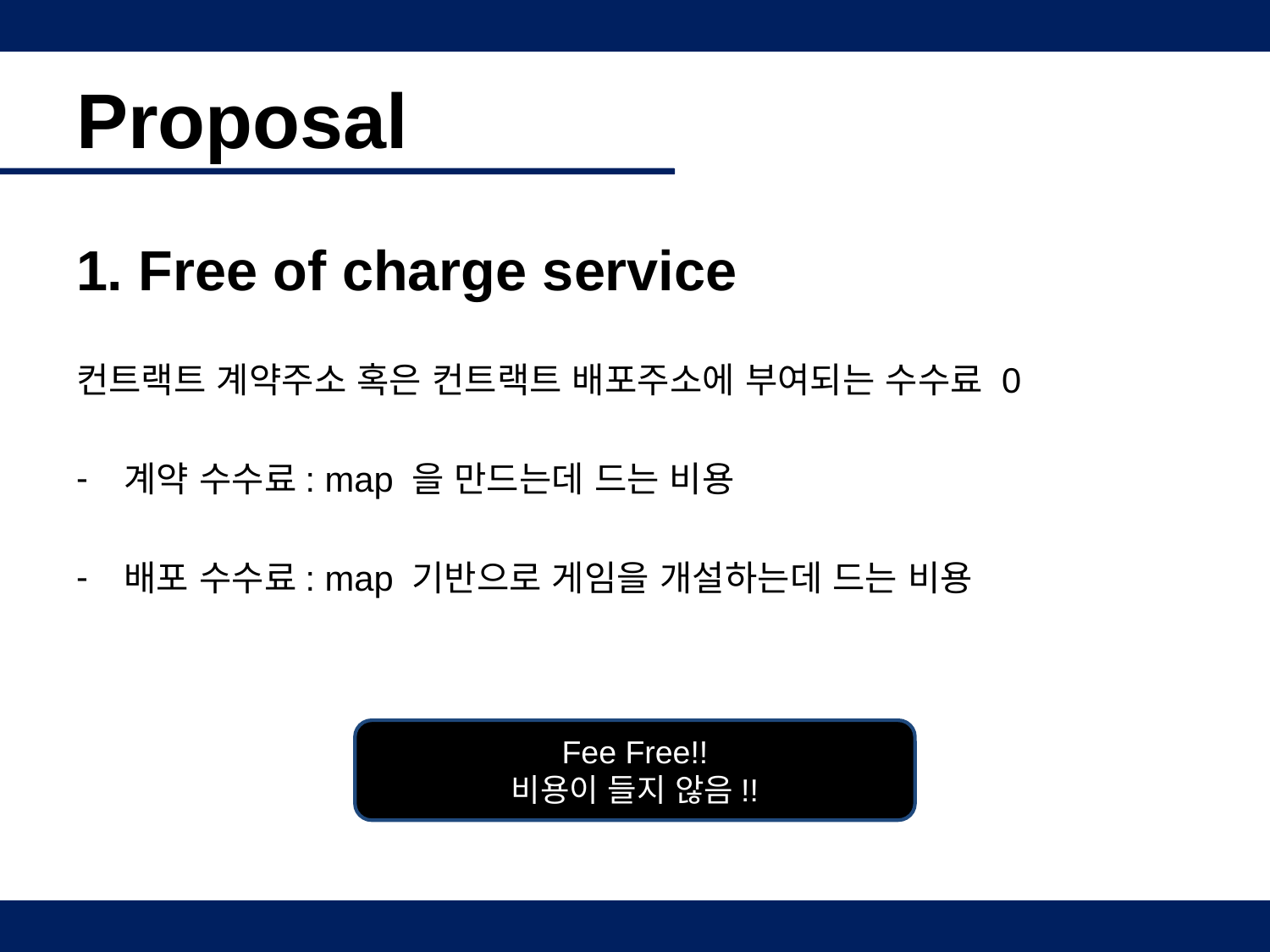

# Proposal
1. Free of charge service

컨트랙트 계약주소 혹은 컨트랙트 배포주소에 부여되는 수수료 0

계약 수수료: map 을 만드는데 드는 비용

배포 수수료: map 기반으로 게임을 개설하는데 드는 비용

Fee Free!!
비용이 들지 않음!!